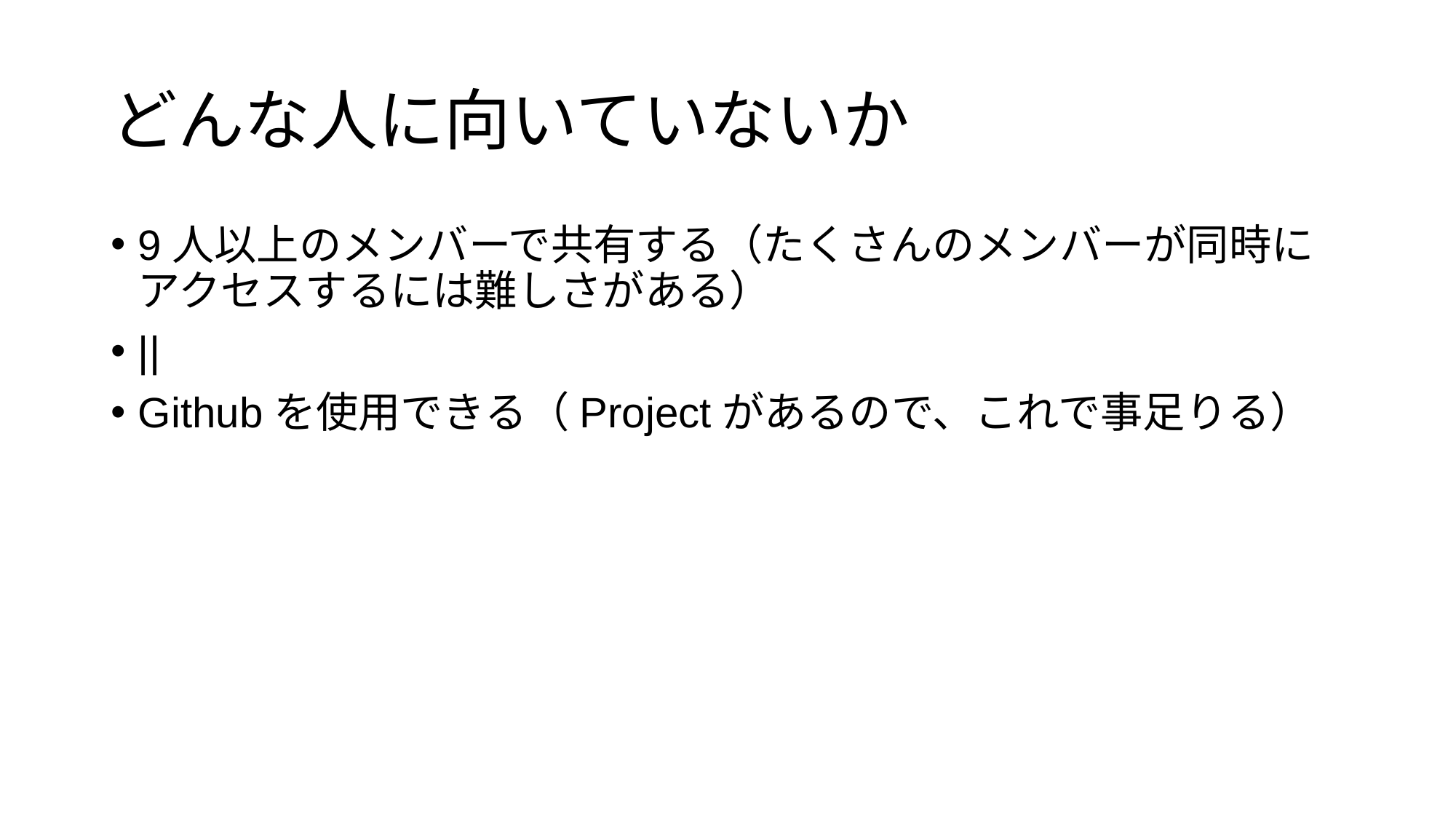

# どんな人に向いていないか
9人以上のメンバーで共有する（たくさんのメンバーが同時にアクセスするには難しさがある）
||
Githubを使用できる（Projectがあるので、これで事足りる）